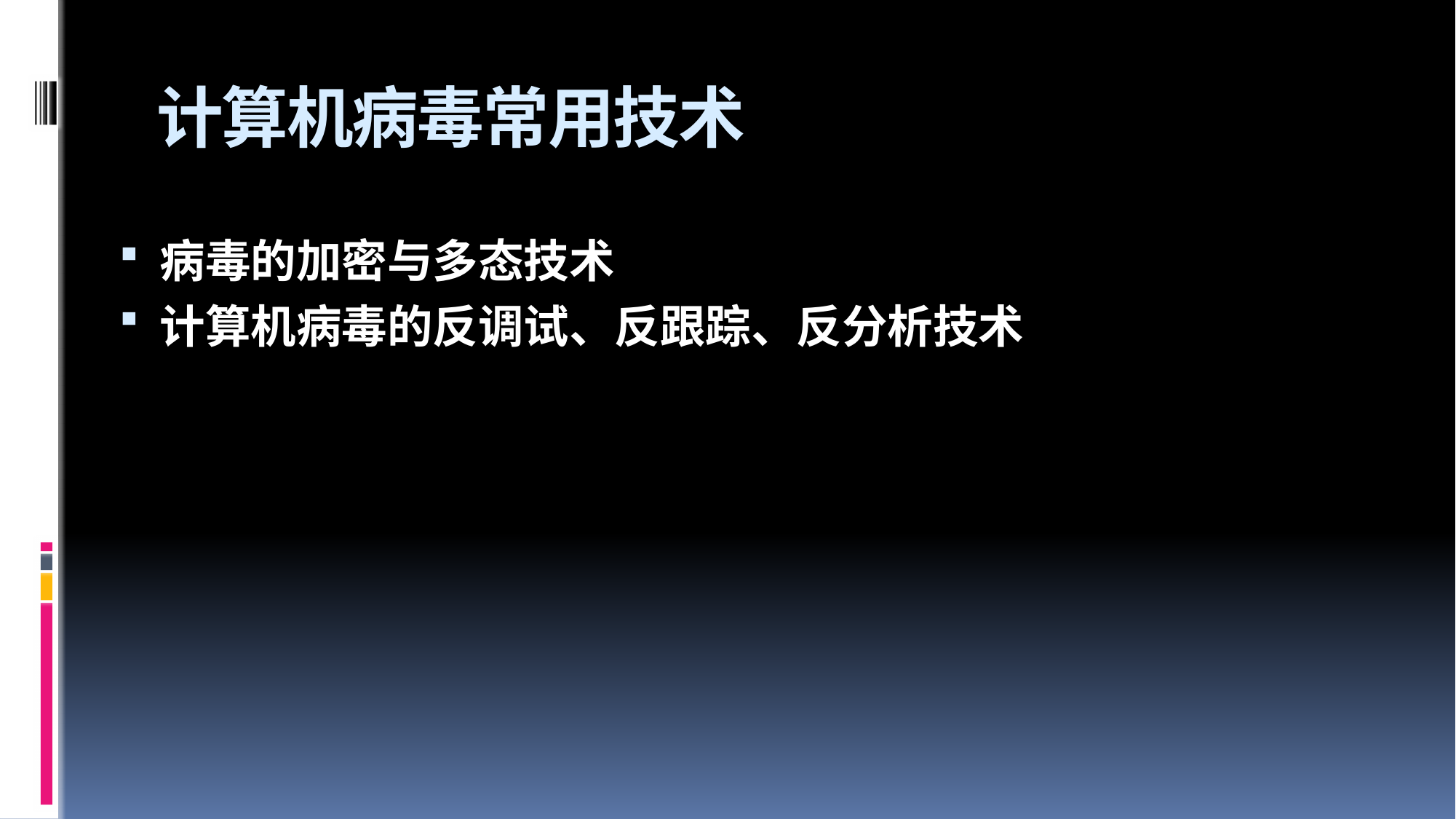

# 计算机病毒常用技术
病毒的加密与多态技术
计算机病毒的反调试、反跟踪、反分析技术